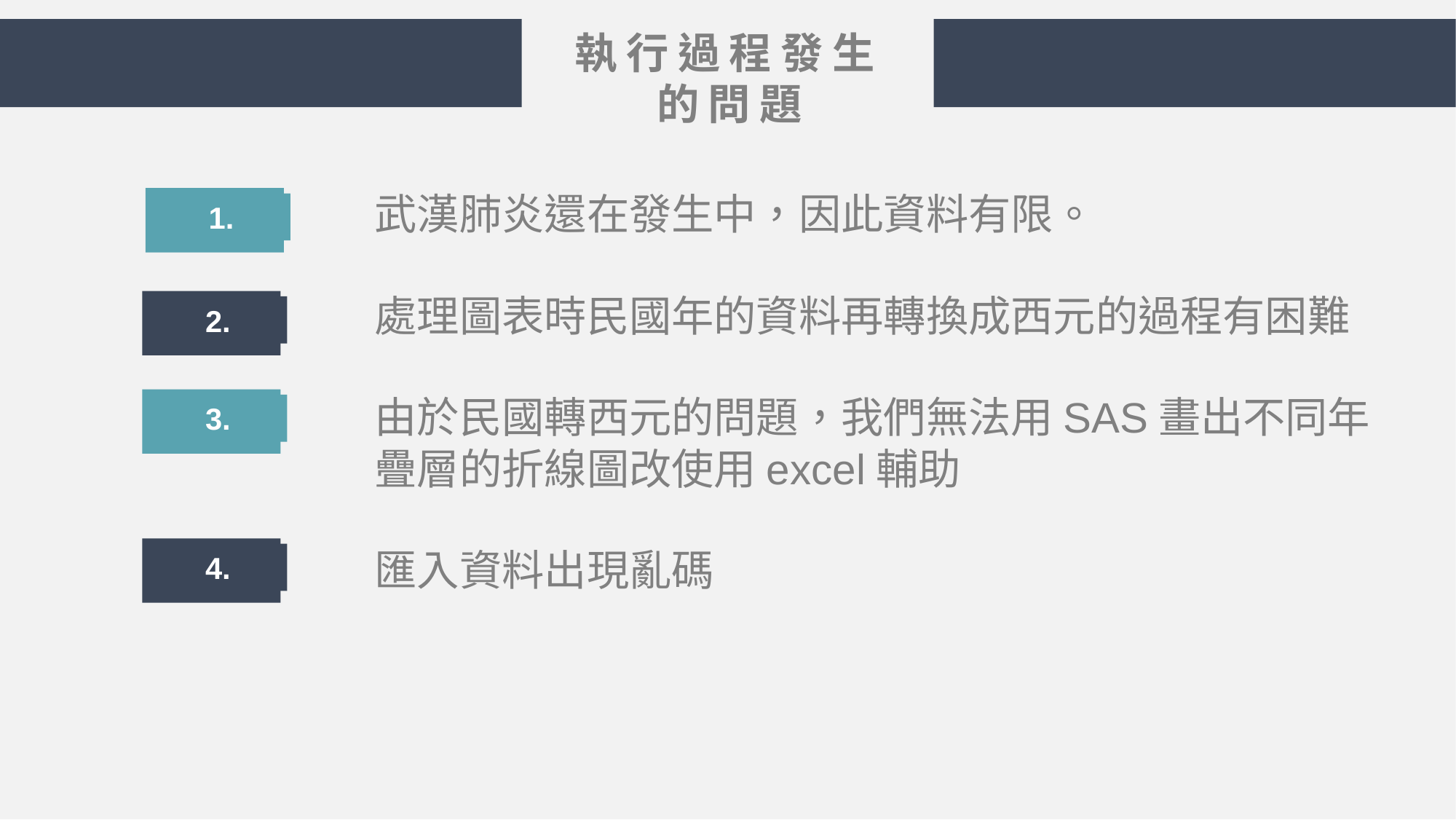

執行過程發生的問題
武漢肺炎還在發生中，因此資料有限。

處理圖表時民國年的資料再轉換成西元的過程有困難

由於民國轉西元的問題，我們無法用SAS畫出不同年疊層的折線圖改使用excel輔助

匯入資料出現亂碼

1.

2.

3.

4.